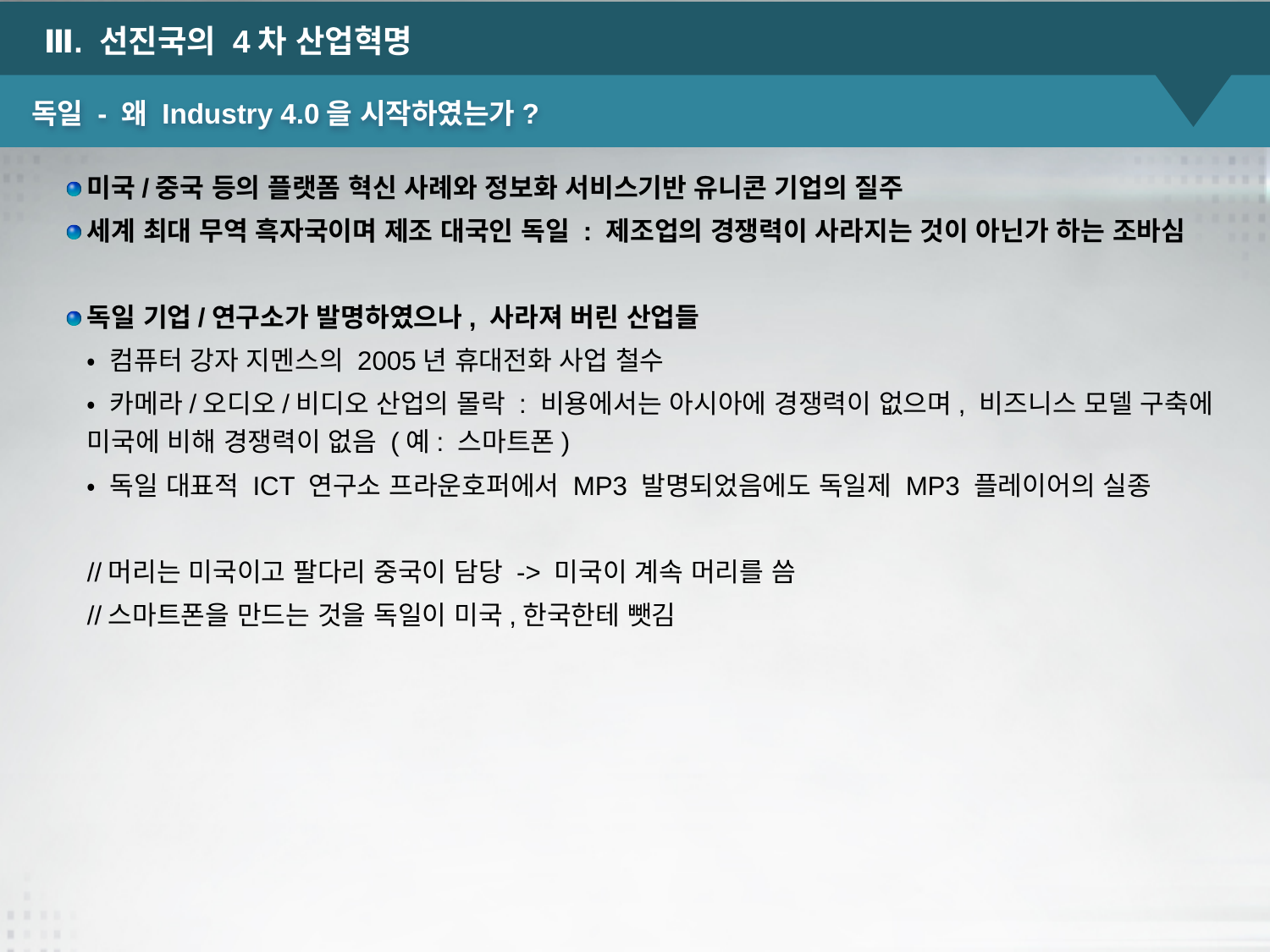

Ⅲ. 선진국의 4차 산업혁명
# 독일 - 왜 Industry 4.0을 시작하였는가?
미국/중국 등의 플랫폼 혁신 사례와 정보화 서비스기반 유니콘 기업의 질주
세계 최대 무역 흑자국이며 제조 대국인 독일 : 제조업의 경쟁력이 사라지는 것이 아닌가 하는 조바심

독일 기업/연구소가 발명하였으나, 사라져 버린 산업들
• 컴퓨터 강자 지멘스의 2005년 휴대전화 사업 철수
• 카메라/오디오/비디오 산업의 몰락 : 비용에서는 아시아에 경쟁력이 없으며, 비즈니스 모델 구축에 미국에 비해 경쟁력이 없음 (예: 스마트폰)
• 독일 대표적 ICT 연구소 프라운호퍼에서 MP3 발명되었음에도 독일제 MP3 플레이어의 실종

//머리는 미국이고 팔다리 중국이 담당 -> 미국이 계속 머리를 씀
//스마트폰을 만드는 것을 독일이 미국,한국한테 뺏김